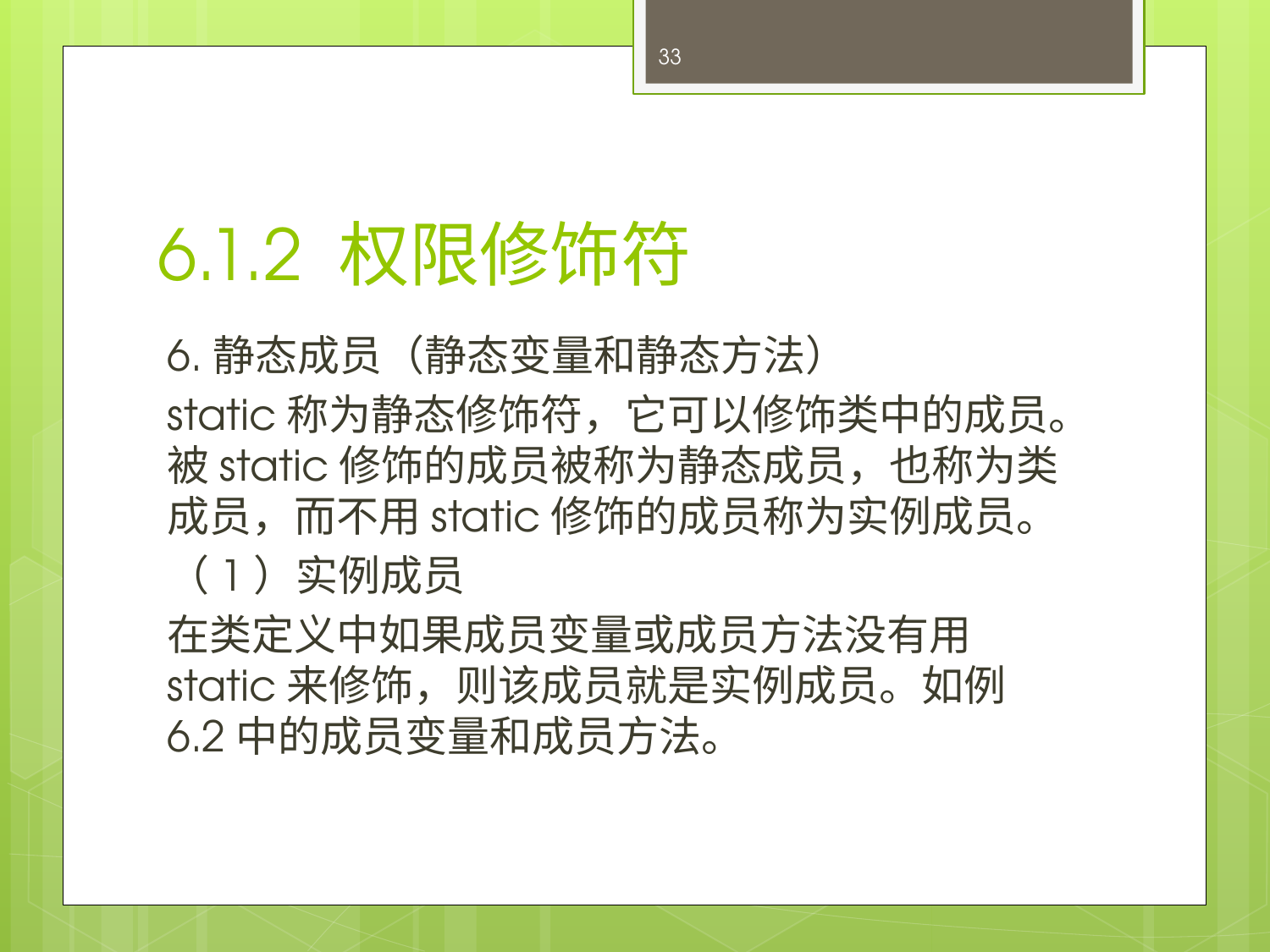

33
# 6.1.2 权限修饰符
6.静态成员（静态变量和静态方法）
static称为静态修饰符，它可以修饰类中的成员。被static修饰的成员被称为静态成员，也称为类成员，而不用static修饰的成员称为实例成员。
（1）实例成员
在类定义中如果成员变量或成员方法没有用static来修饰，则该成员就是实例成员。如例6.2中的成员变量和成员方法。